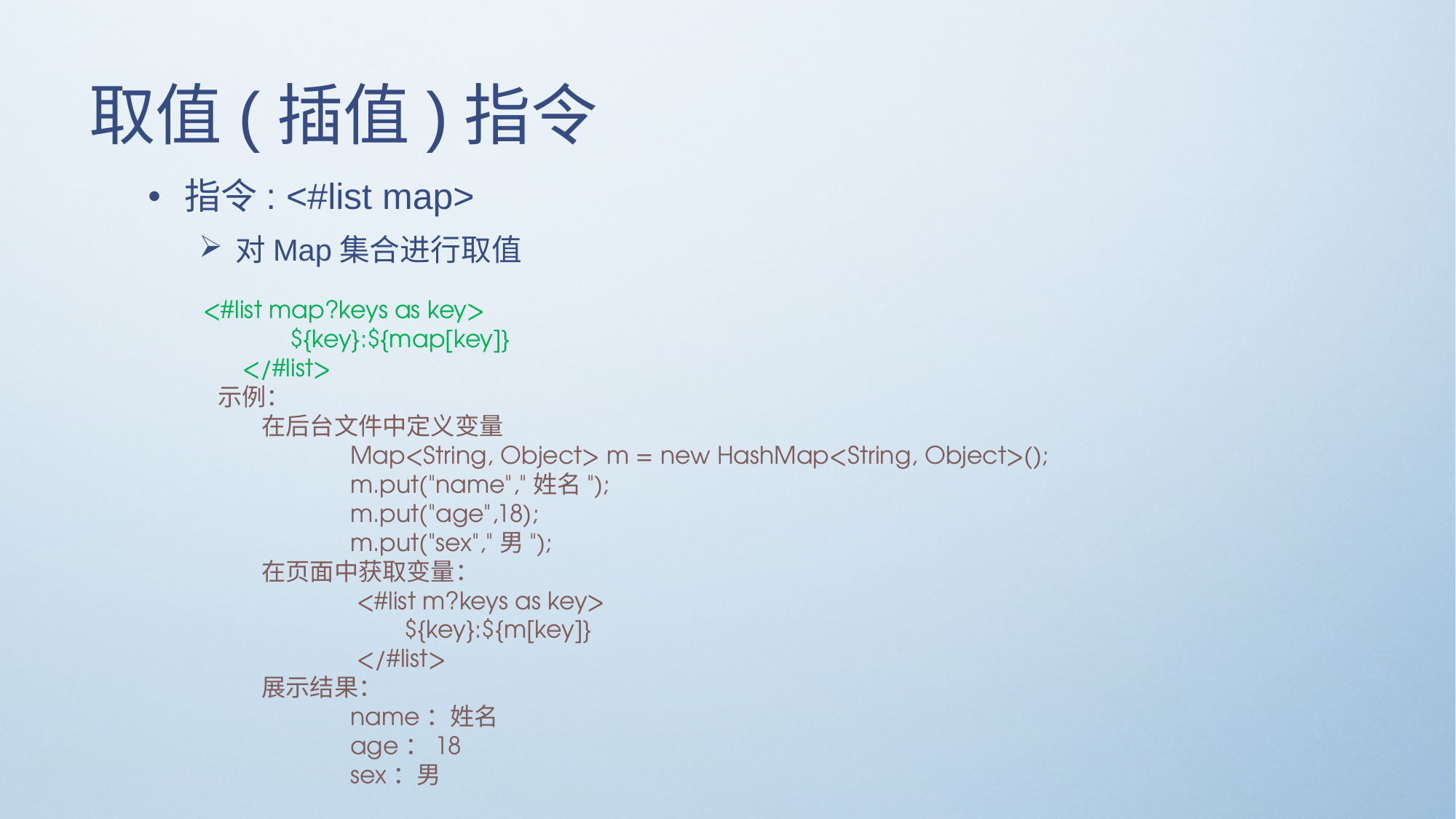

# 取值(插值)指令
指令: <#list map>
对Map集合进行取值
	  <#list map?keys as key>
                               ${key}:${map[key]}
                        </#list>
                        示例：
                                在后台文件中定义变量
                                        Map<String, Object> m = new HashMap<String, Object>();
                                        m.put("name","姓名");
                                        m.put("age",18);
                                        m.put("sex","男");
                                在页面中获取变量：
                                         <#list m?keys as key>
                                                ${key}:${m[key]}
                                         </#list>
                                展示结果：
                                        name：姓名
                                        age：18
                                        sex：男